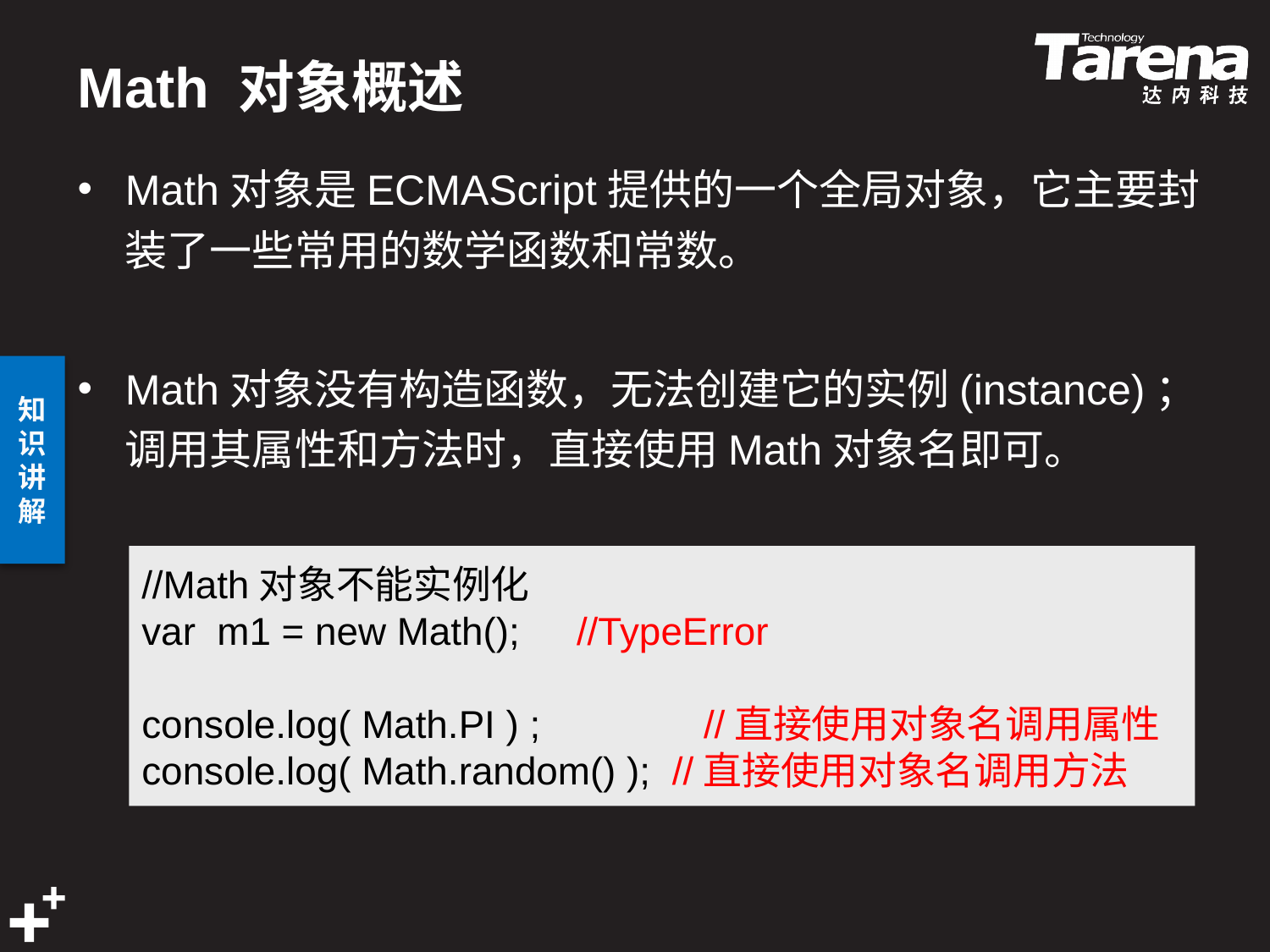

# Math 对象概述
Math对象是ECMAScript提供的一个全局对象，它主要封装了一些常用的数学函数和常数。

Math对象没有构造函数，无法创建它的实例(instance)；调用其属性和方法时，直接使用Math对象名即可。
//Math对象不能实例化
var  m1 = new Math();	     //TypeError

console.log( Math.PI ) ;	     //直接使用对象名调用属性
console.log( Math.random() );  //直接使用对象名调用方法